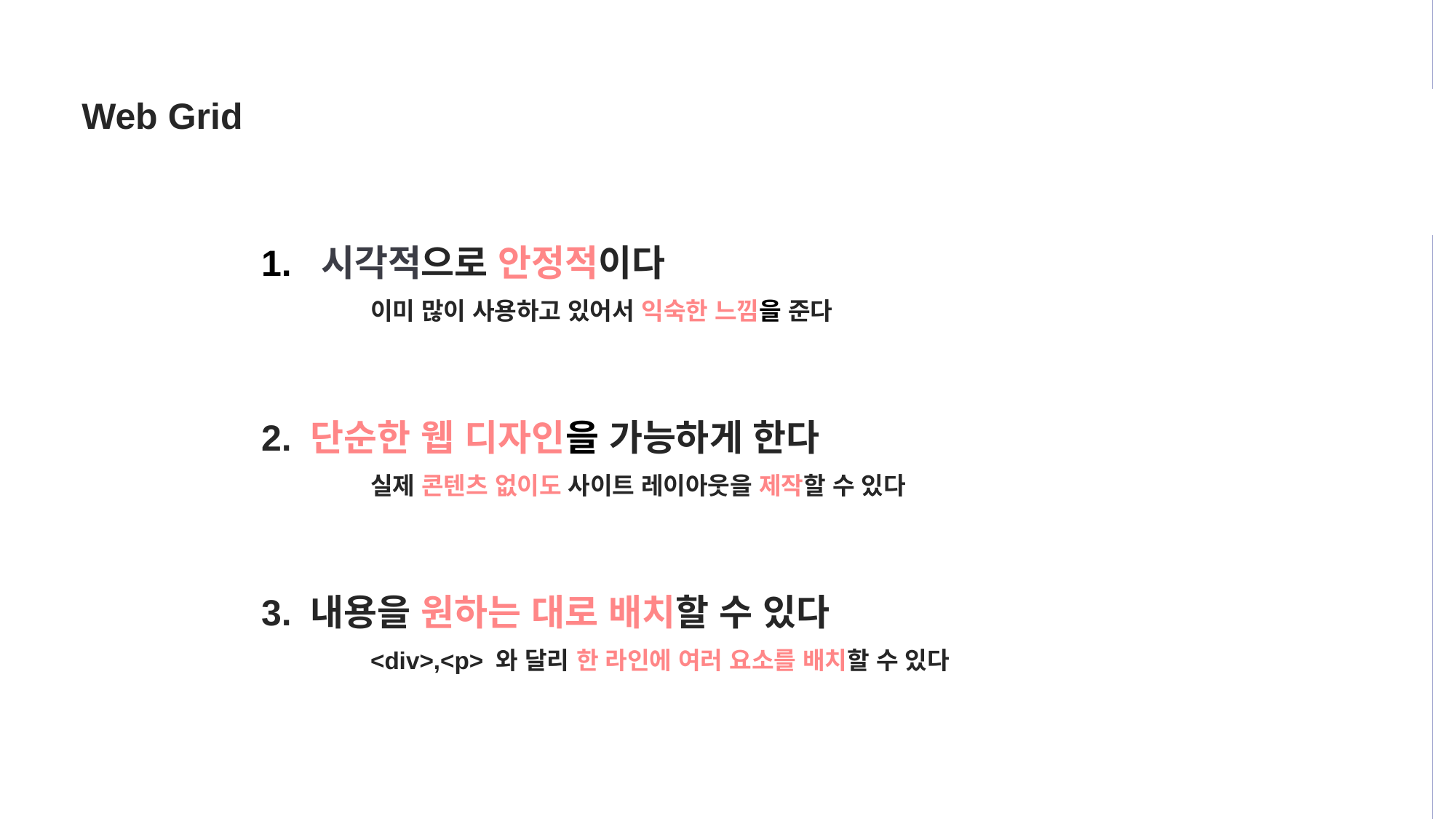

Web Grid
1.  시각적으로 안정적이다
	이미 많이 사용하고 있어서 익숙한 느낌을 준다
2. 단순한 웹 디자인을 가능하게 한다
	실제 콘텐츠 없이도 사이트 레이아웃을 제작할 수 있다
3. 내용을 원하는 대로 배치할 수 있다
	<div>,<p> 와 달리 한 라인에 여러 요소를 배치할 수 있다